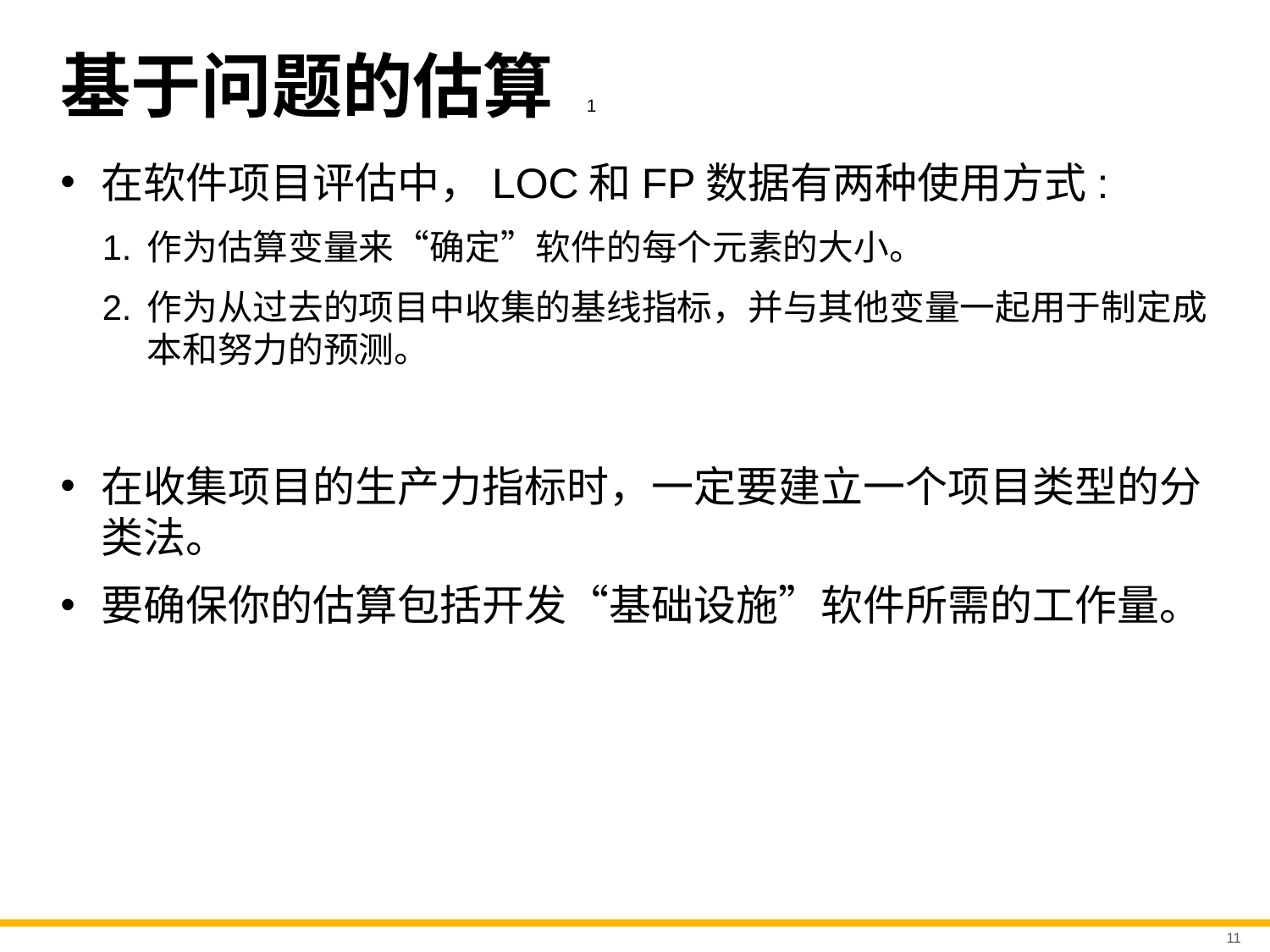

# 基于问题的估算 1
在软件项目评估中，LOC和FP数据有两种使用方式:
作为估算变量来“确定”软件的每个元素的大小。
作为从过去的项目中收集的基线指标，并与其他变量一起用于制定成本和努力的预测。
在收集项目的生产力指标时，一定要建立一个项目类型的分类法。
要确保你的估算包括开发“基础设施”软件所需的工作量。
11